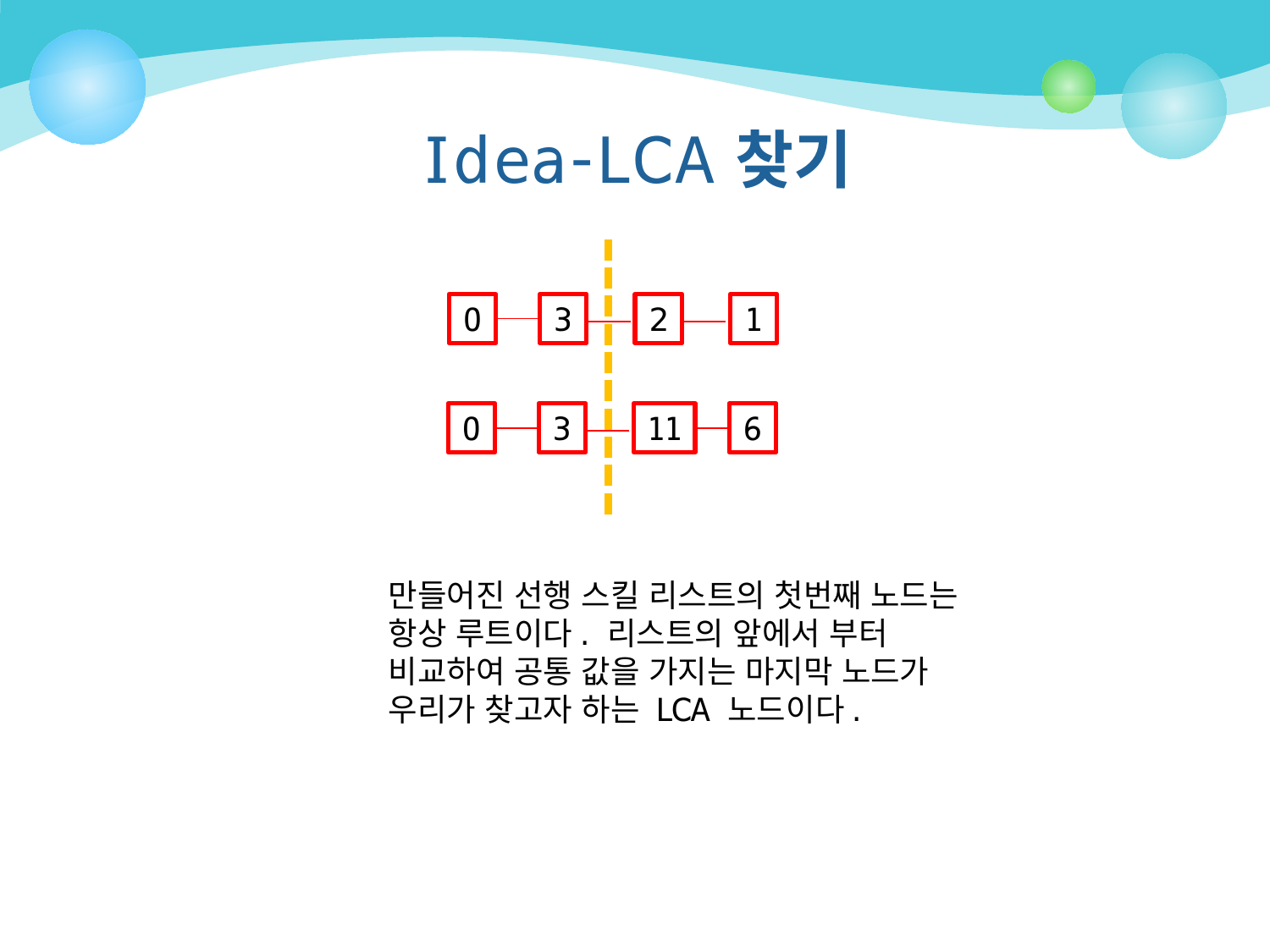

# Idea-LCA찾기
0
3
2
1
0
3
11
6
만들어진 선행 스킬 리스트의 첫번째 노드는 항상 루트이다. 리스트의 앞에서 부터 비교하여 공통 값을 가지는 마지막 노드가 우리가 찾고자 하는 LCA 노드이다.